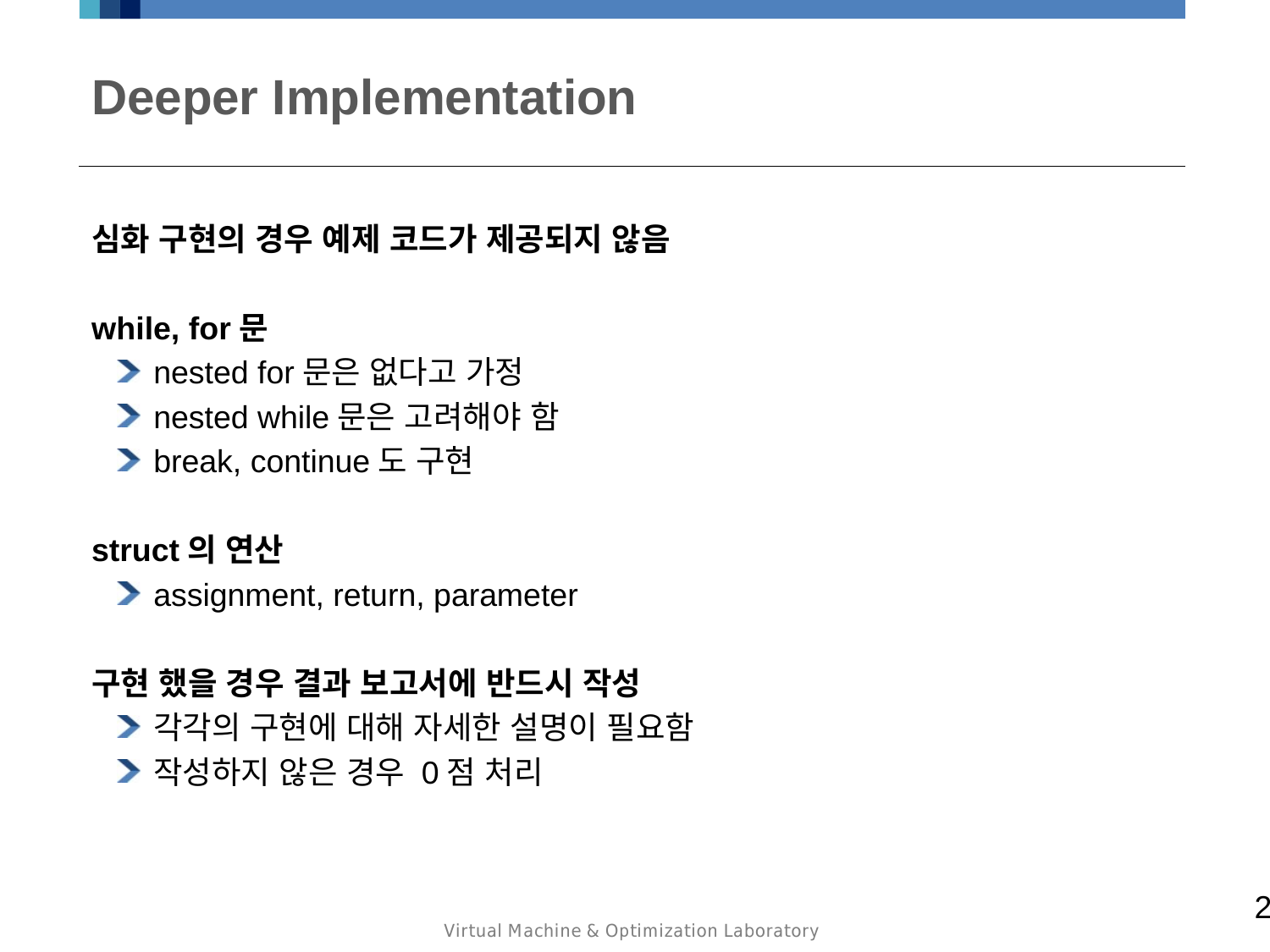

# Deeper Implementation
심화 구현의 경우 예제 코드가 제공되지 않음

while, for문
nested for문은 없다고 가정
nested while문은 고려해야 함
break, continue도 구현

struct의 연산
assignment, return, parameter

구현 했을 경우 결과 보고서에 반드시 작성
각각의 구현에 대해 자세한 설명이 필요함
작성하지 않은 경우 0점 처리